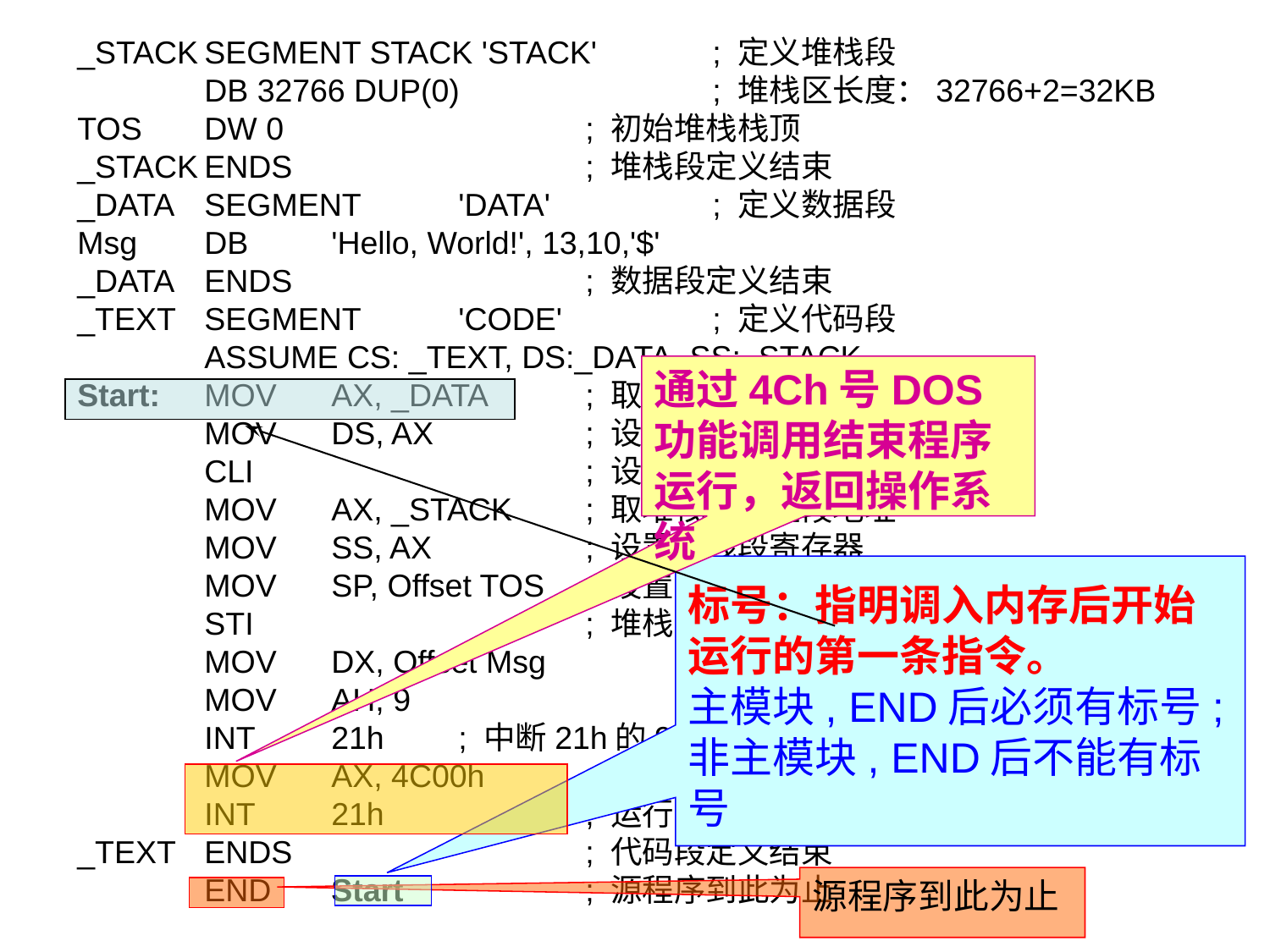

_STACK	SEGMENT STACK 'STACK'	; 定义堆栈段
	DB 32766 DUP(0)		; 堆栈区长度：32766+2=32KB
TOS	DW 0			; 初始堆栈栈顶
_STACK	ENDS			; 堆栈段定义结束
_DATA	SEGMENT	'DATA'		; 定义数据段
Msg	DB	'Hello, World!', 13,10,'$'
_DATA	ENDS			; 数据段定义结束
_TEXT	SEGMENT	'CODE'		; 定义代码段
	ASSUME CS: _TEXT, DS:_DATA, SS:_STACK
Start:	MOV	AX, _DATA	; 取数据内存区段地址
	MOV	DS, AX		; 设置数据段寄存器
	CLI			; 设置堆栈期间,禁止响应中断
	MOV	AX, _STACK	; 取堆栈内存区段地址
	MOV	SS, AX		; 设置堆栈段寄存器
	MOV	SP, Offset TOS	; 设置初始状态时的堆栈指针
	STI			; 堆栈设置完毕,允许中断
	MOV	DX, Offset Msg
	MOV	AH, 9
	INT	21h	; 中断21h的9号功能,显示DS:DX指向的字符串
	MOV	AX, 4C00h
	INT	21h		; 运行结束,返回DOS
_TEXT	ENDS			; 代码段定义结束
	END	Start		; 源程序到此为止
通过4Ch号DOS功能调用结束程序运行，返回操作系统

标号：指明调入内存后开始运行的第一条指令。
主模块, END后必须有标号;非主模块, END后不能有标号

源程序到此为止